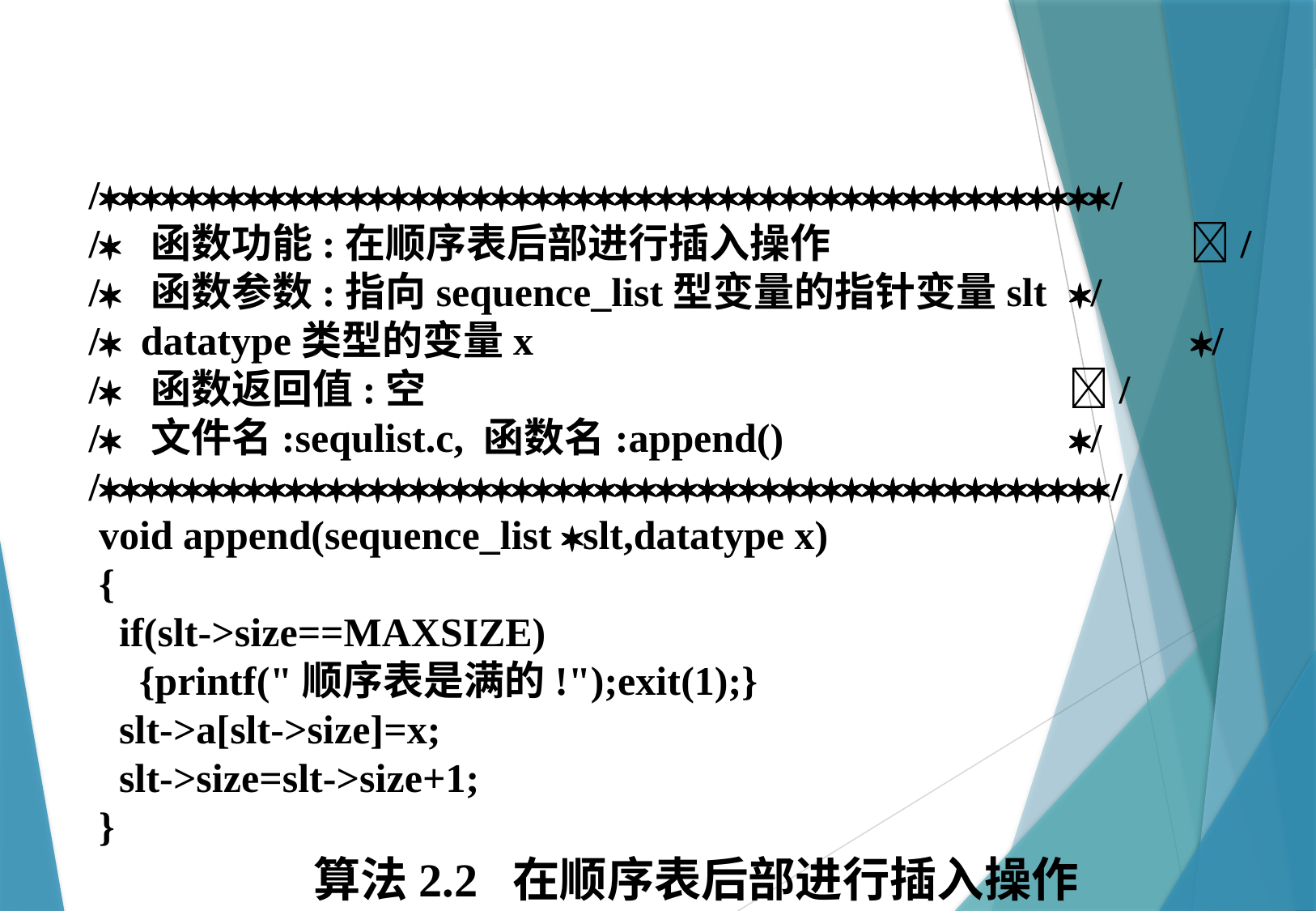

/∗∗∗∗∗∗∗∗∗∗∗∗∗∗∗∗∗∗∗∗∗∗∗∗∗∗∗∗∗∗∗∗∗∗∗∗∗∗∗∗∗∗∗∗∗∗∗∗∗/
/∗  函数功能:在顺序表后部进行插入操作 			 ∗/
/∗  函数参数:指向sequence_list型变量的指针变量slt	 ∗/
/∗  datatype类型的变量x                 		 	             ∗/
/∗  函数返回值:空                                			 ∗/
/∗  文件名:sequlist.c, 函数名:append()            		 ∗/
/∗∗∗∗∗∗∗∗∗∗∗∗∗∗∗∗∗∗∗∗∗∗∗∗∗∗∗∗∗∗∗∗∗∗∗∗∗∗∗∗∗∗∗∗∗∗∗∗∗/
 void append(sequence_list ∗slt,datatype x)
 {
   if(slt->size==MAXSIZE)
     {printf("顺序表是满的!");exit(1);}
   slt->a[slt->size]=x;
   slt->size=slt->size+1;
 }
算法2.2  在顺序表后部进行插入操作